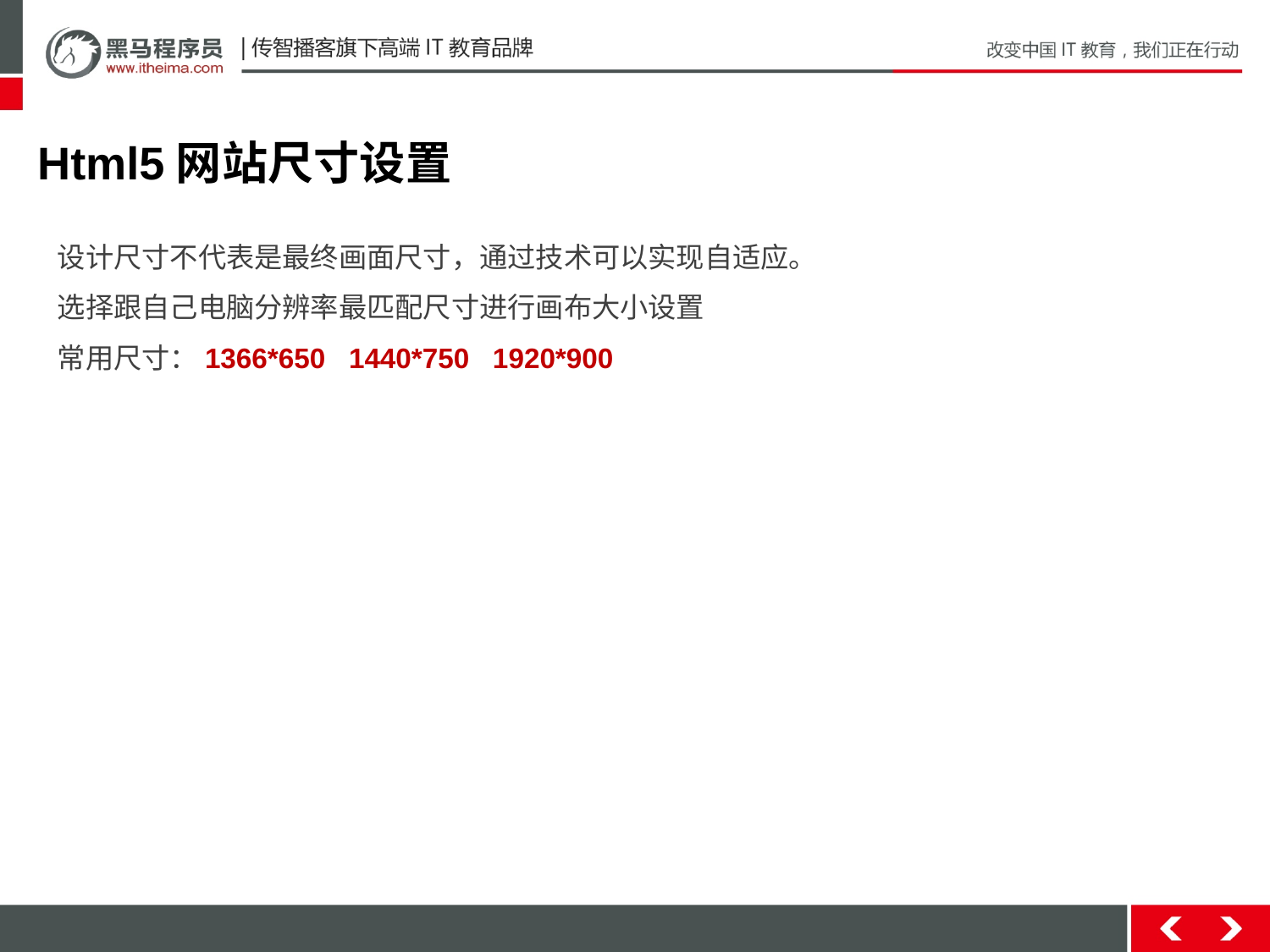

Html5网站尺寸设置
设计尺寸不代表是最终画面尺寸，通过技术可以实现自适应。
选择跟自己电脑分辨率最匹配尺寸进行画布大小设置
常用尺寸：1366*650   1440*750   1920*900